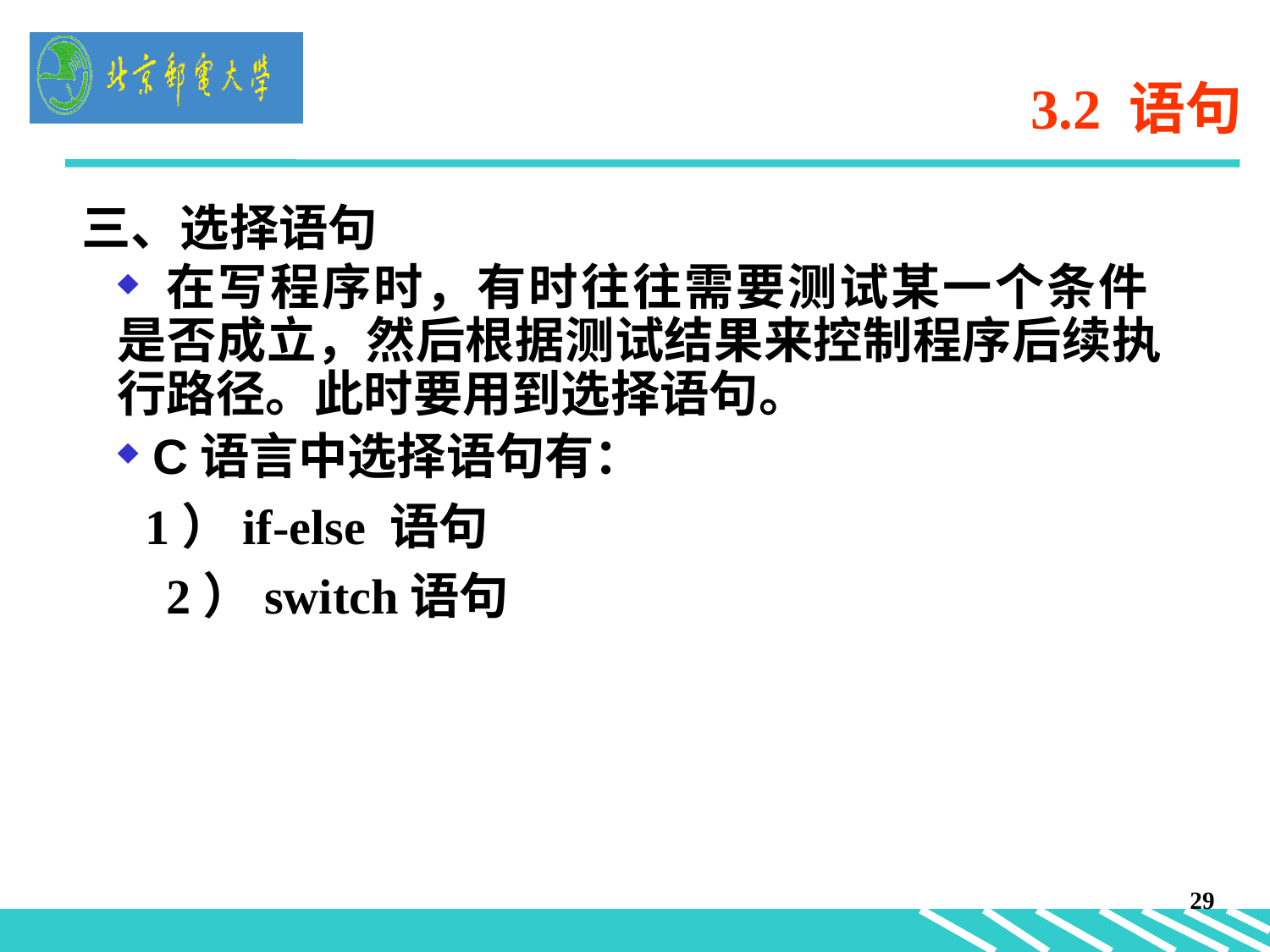

# 3.2 语句
三、选择语句
 在写程序时，有时往往需要测试某一个条件  是否成立，然后根据测试结果来控制程序后续执行路径。此时要用到选择语句。
 C语言中选择语句有：
  1）if-else 语句
    2）switch语句

29